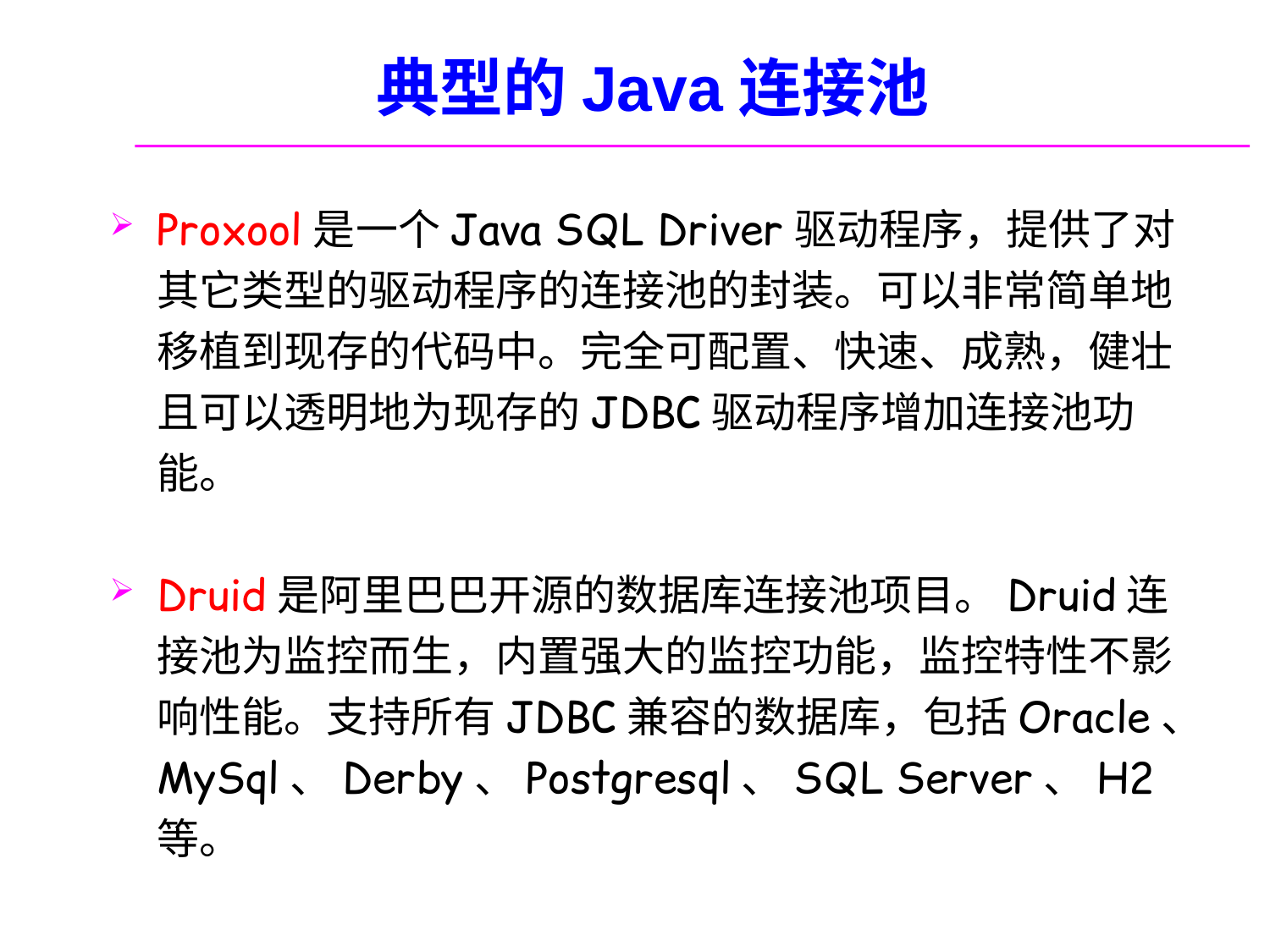

# 典型的Java连接池
Proxool是一个Java SQL Driver驱动程序，提供了对其它类型的驱动程序的连接池的封装。可以非常简单地移植到现存的代码中。完全可配置、快速、成熟，健壮且可以透明地为现存的JDBC驱动程序增加连接池功能。

Druid是阿里巴巴开源的数据库连接池项目。Druid连接池为监控而生，内置强大的监控功能，监控特性不影响性能。支持所有JDBC兼容的数据库，包括Oracle、MySql、Derby、Postgresql、SQL Server、H2等。
44